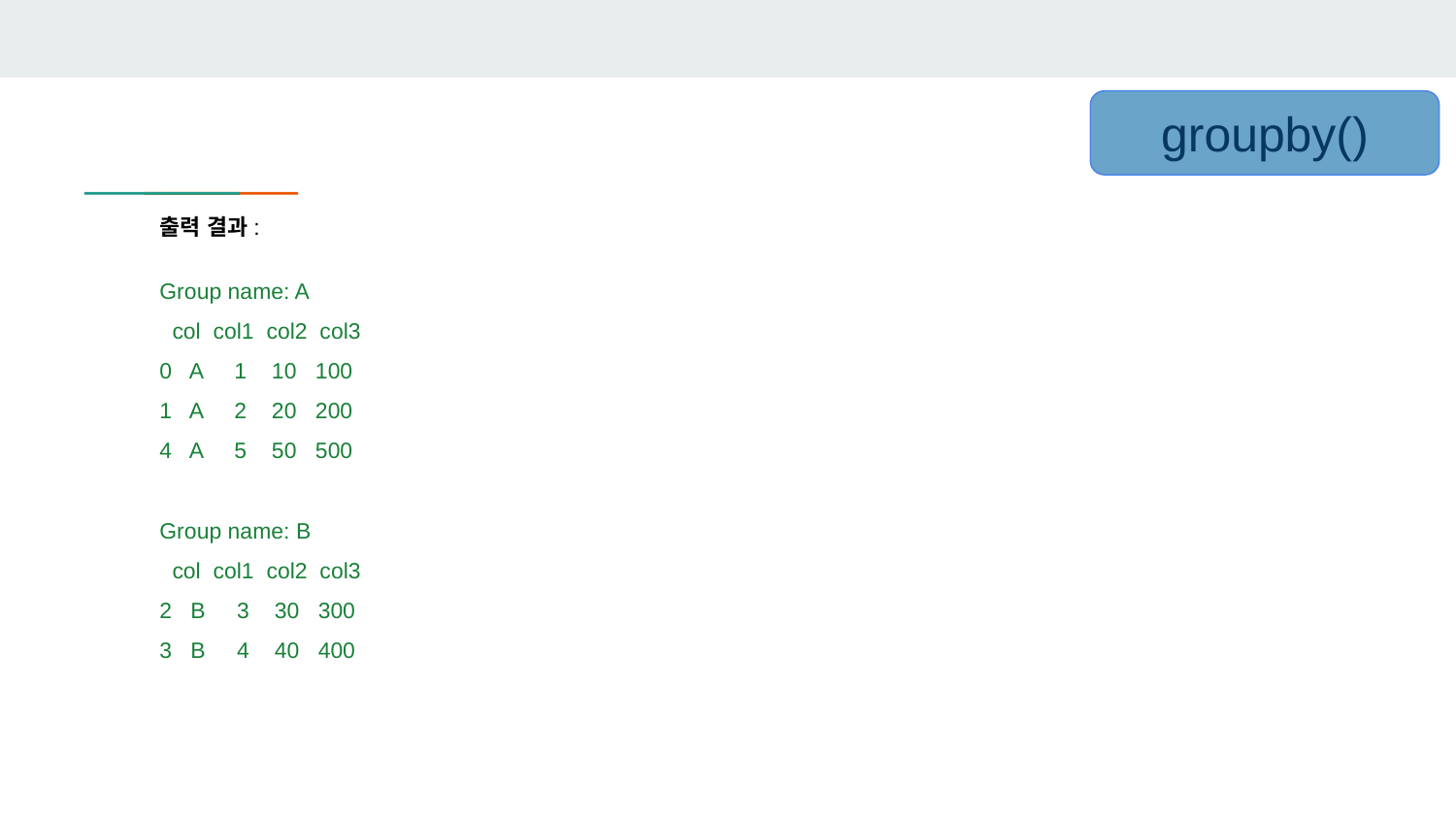

groupby()
출력 결과:
Group name: A
  col  col1  col2  col3
0   A     1    10   100
1   A     2    20   200
4   A     5    50   500

Group name: B
  col  col1  col2  col3
2   B     3    30   300
3   B     4    40   400